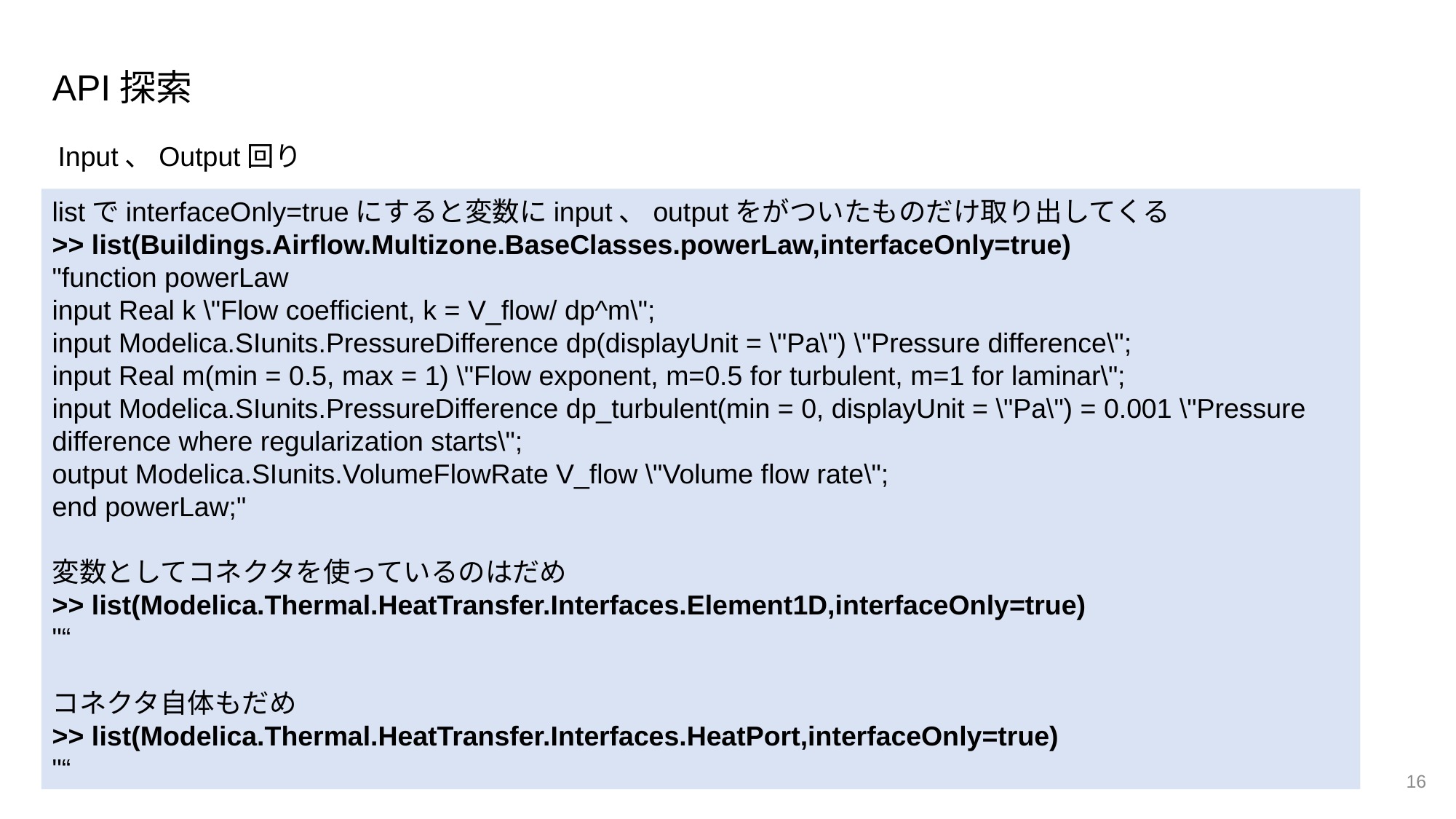

API探索
Input、Output回り
listでinterfaceOnly=trueにすると変数にinput、outputをがついたものだけ取り出してくる
>> list(Buildings.Airflow.Multizone.BaseClasses.powerLaw,interfaceOnly=true)
"function powerLaw
input Real k \"Flow coefficient, k = V_flow/ dp^m\";
input Modelica.SIunits.PressureDifference dp(displayUnit = \"Pa\") \"Pressure difference\";
input Real m(min = 0.5, max = 1) \"Flow exponent, m=0.5 for turbulent, m=1 for laminar\";
input Modelica.SIunits.PressureDifference dp_turbulent(min = 0, displayUnit = \"Pa\") = 0.001 \"Pressure difference where regularization starts\";
output Modelica.SIunits.VolumeFlowRate V_flow \"Volume flow rate\";
end powerLaw;"
変数としてコネクタを使っているのはだめ
>> list(Modelica.Thermal.HeatTransfer.Interfaces.Element1D,interfaceOnly=true)
"“

コネクタ自体もだめ
>> list(Modelica.Thermal.HeatTransfer.Interfaces.HeatPort,interfaceOnly=true)
"“
16